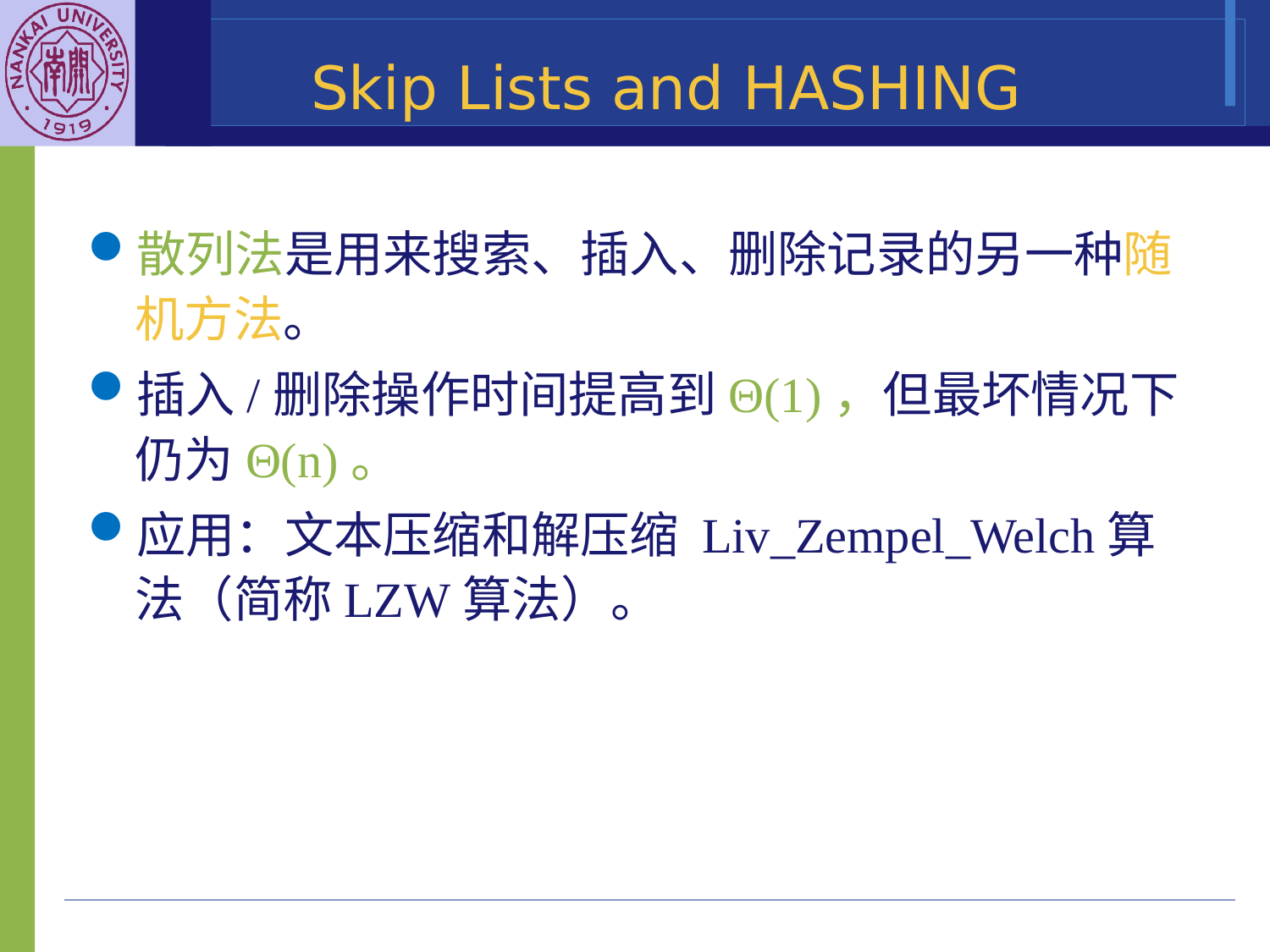

Skip Lists and HASHING
散列法是用来搜索、插入、删除记录的另一种随机方法。
插入/删除操作时间提高到Θ(1)，但最坏情况下仍为Θ(n)。
应用：文本压缩和解压缩 Liv_Zempel_Welch算法（简称LZW算法）。
12